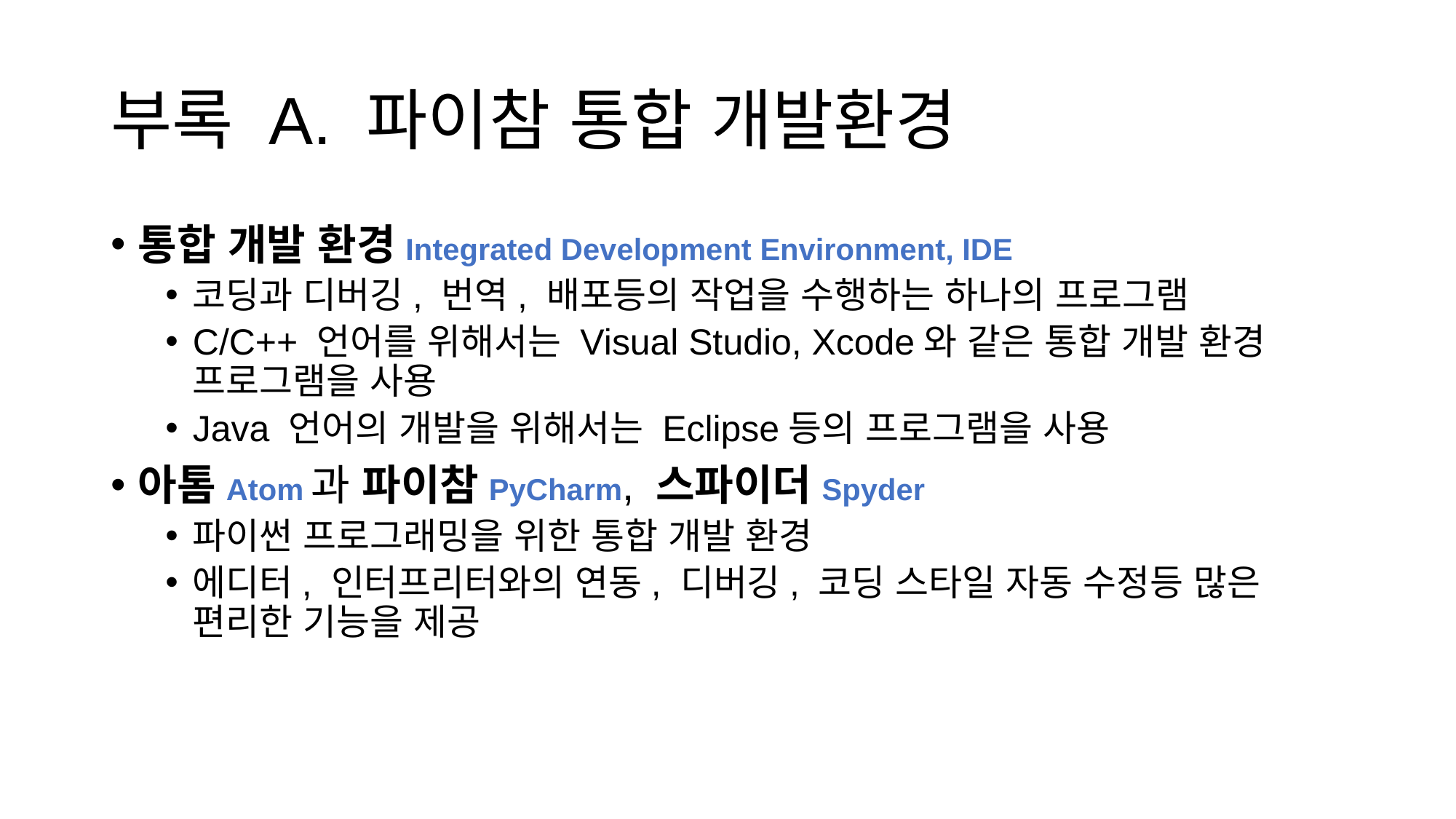

# 부록 A. 파이참 통합 개발환경
통합 개발 환경Integrated Development Environment, IDE
코딩과 디버깅, 번역, 배포등의 작업을 수행하는 하나의 프로그램
C/C++ 언어를 위해서는 Visual Studio, Xcode와 같은 통합 개발 환경 프로그램을 사용
Java 언어의 개발을 위해서는 Eclipse등의 프로그램을 사용
아톰Atom과 파이참PyCharm, 스파이더Spyder
파이썬 프로그래밍을 위한 통합 개발 환경
에디터, 인터프리터와의 연동, 디버깅, 코딩 스타일 자동 수정등 많은 편리한 기능을 제공